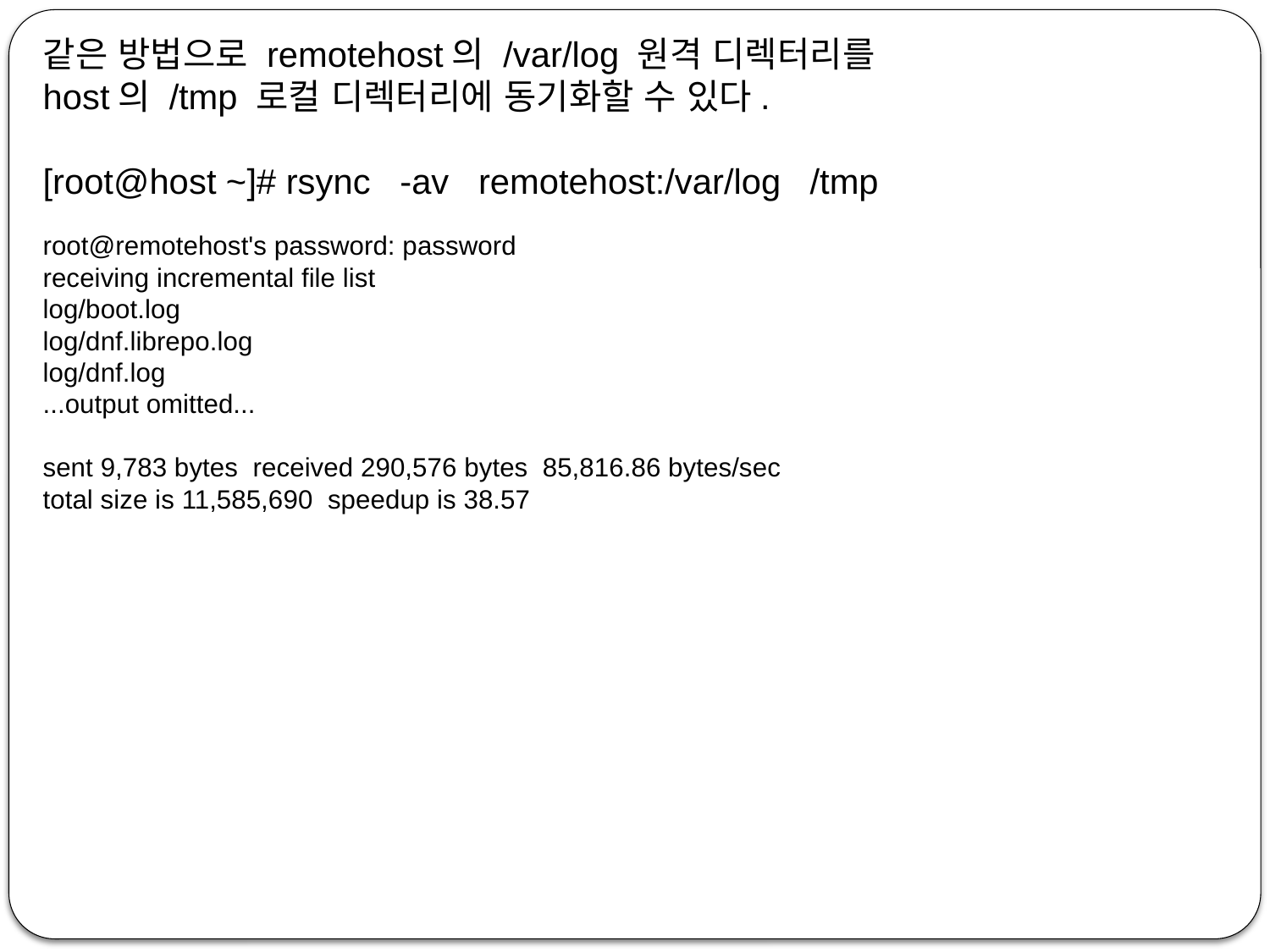

같은 방법으로 remotehost의 /var/log 원격 디렉터리를
host의 /tmp 로컬 디렉터리에 동기화할 수 있다.

[root@host ~]# rsync   -av   remotehost:/var/log   /tmp

root@remotehost's password: password
receiving incremental file list
log/boot.log
log/dnf.librepo.log
log/dnf.log
...output omitted...

sent 9,783 bytes  received 290,576 bytes  85,816.86 bytes/sec
total size is 11,585,690  speedup is 38.57